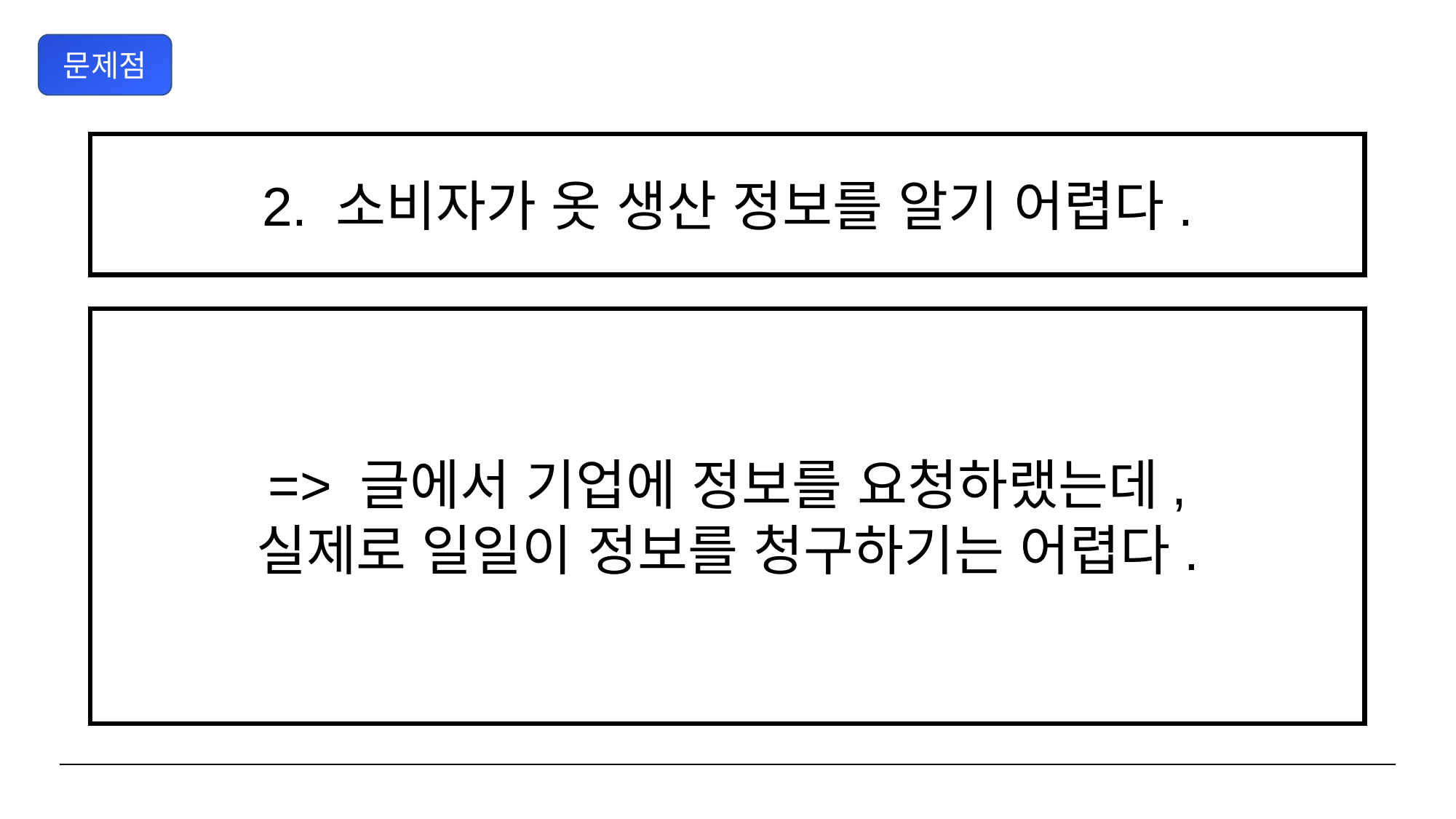

문제점
2. 소비자가 옷 생산 정보를 알기 어렵다.
=> 글에서 기업에 정보를 요청하랬는데,
실제로 일일이 정보를 청구하기는 어렵다.